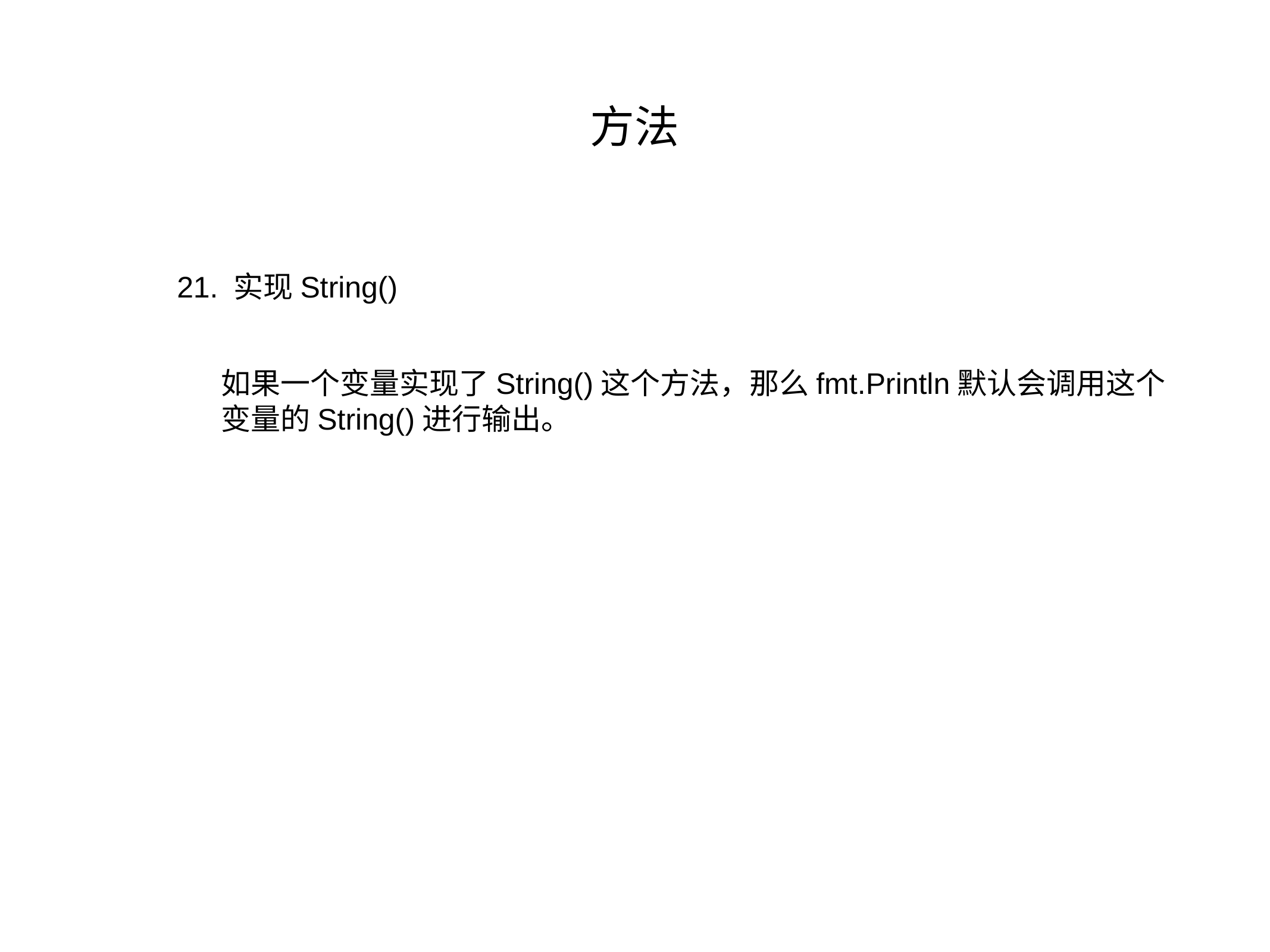

方法
21. 实现String()

如果一个变量实现了String()这个方法，那么fmt.Println默认会调用这个
变量的String()进行输出。